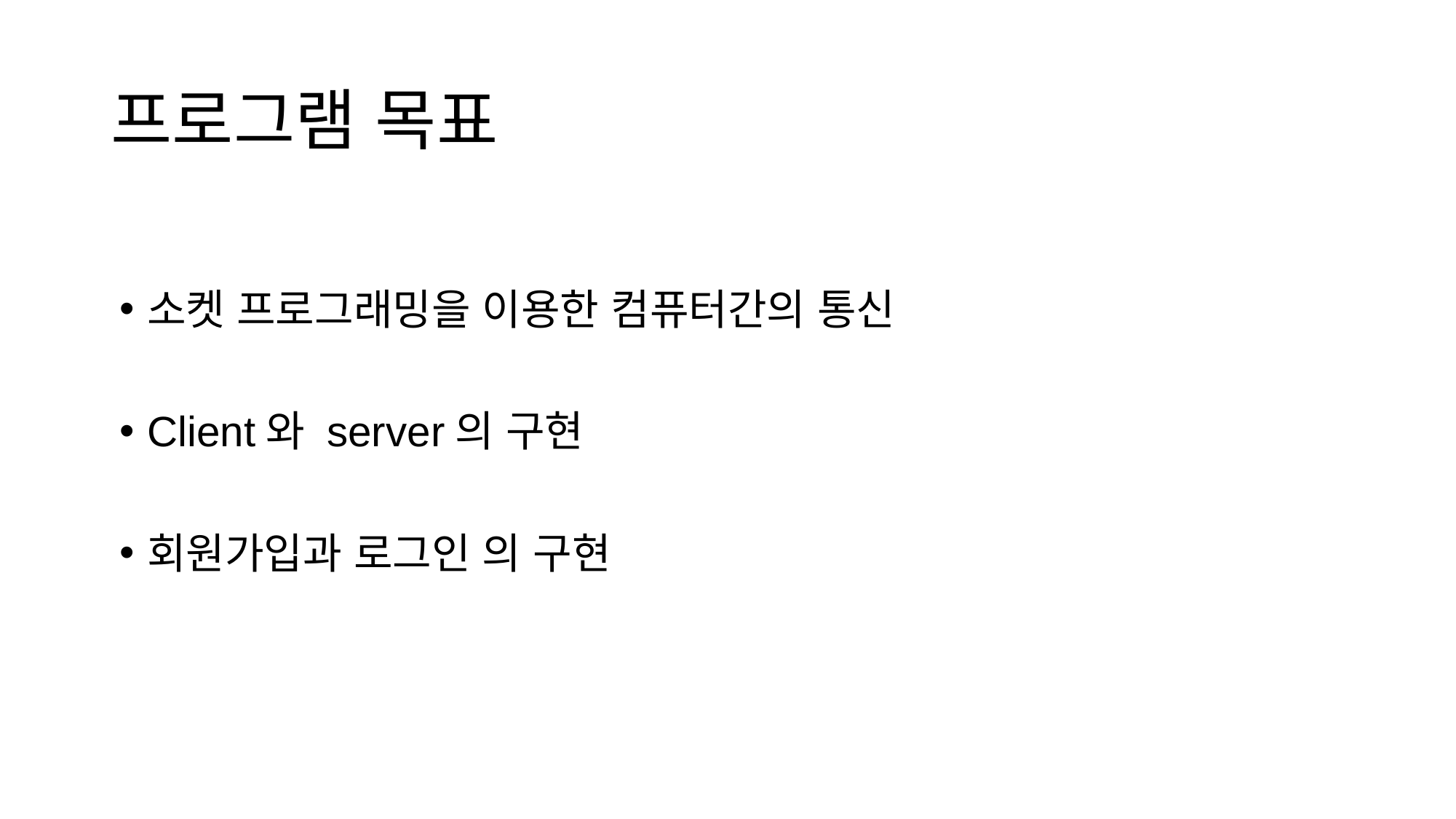

# 프로그램 목표
소켓 프로그래밍을 이용한 컴퓨터간의 통신

Client와 server의 구현

회원가입과 로그인 의 구현